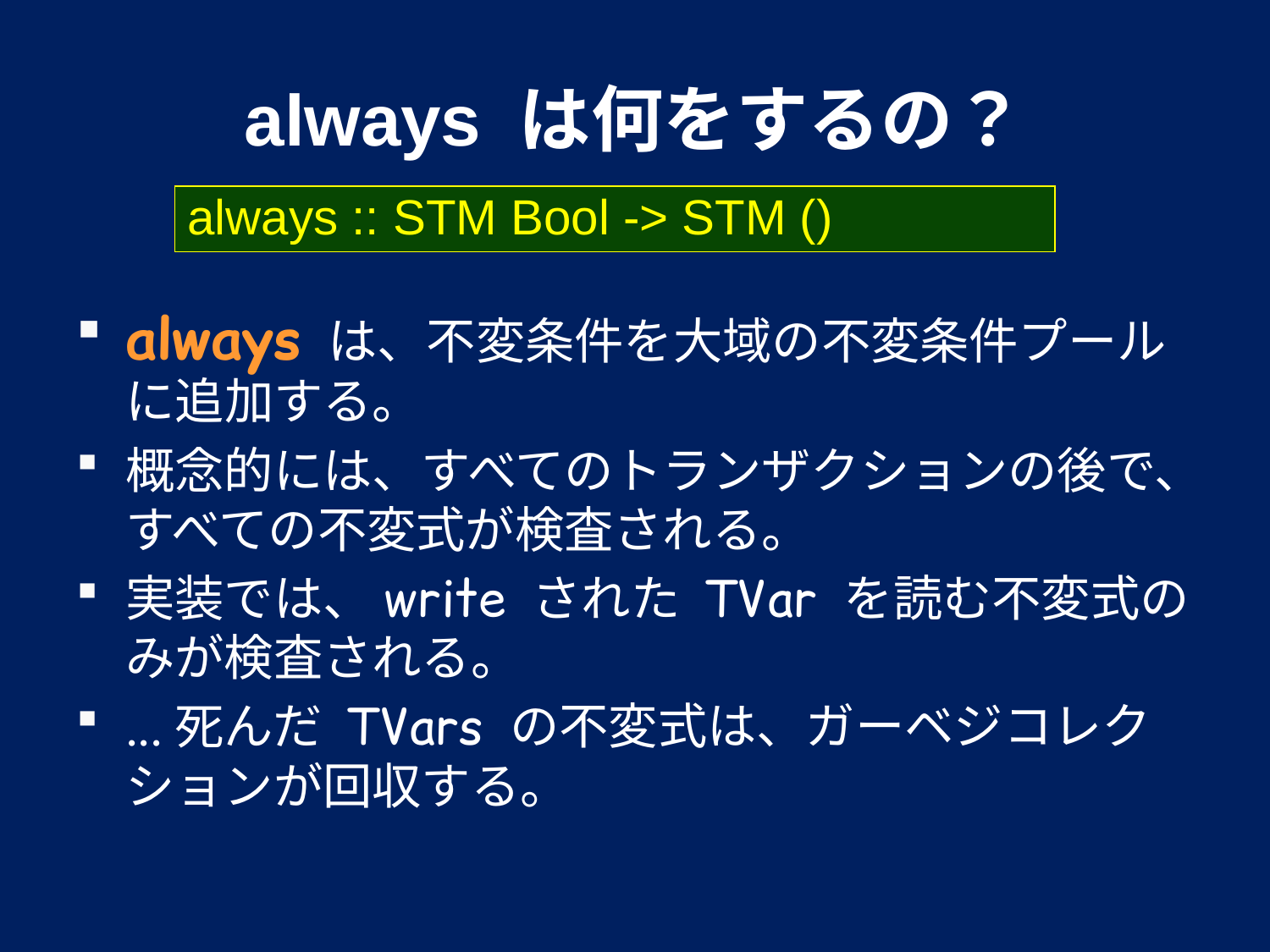

# always は何をするの？
always :: STM Bool -> STM ()
always は、不変条件を大域の不変条件プールに追加する。
概念的には、すべてのトランザクションの後で、すべての不変式が検査される。
実装では、write された TVar を読む不変式のみが検査される。
...死んだ TVars の不変式は、ガーベジコレクションが回収する。